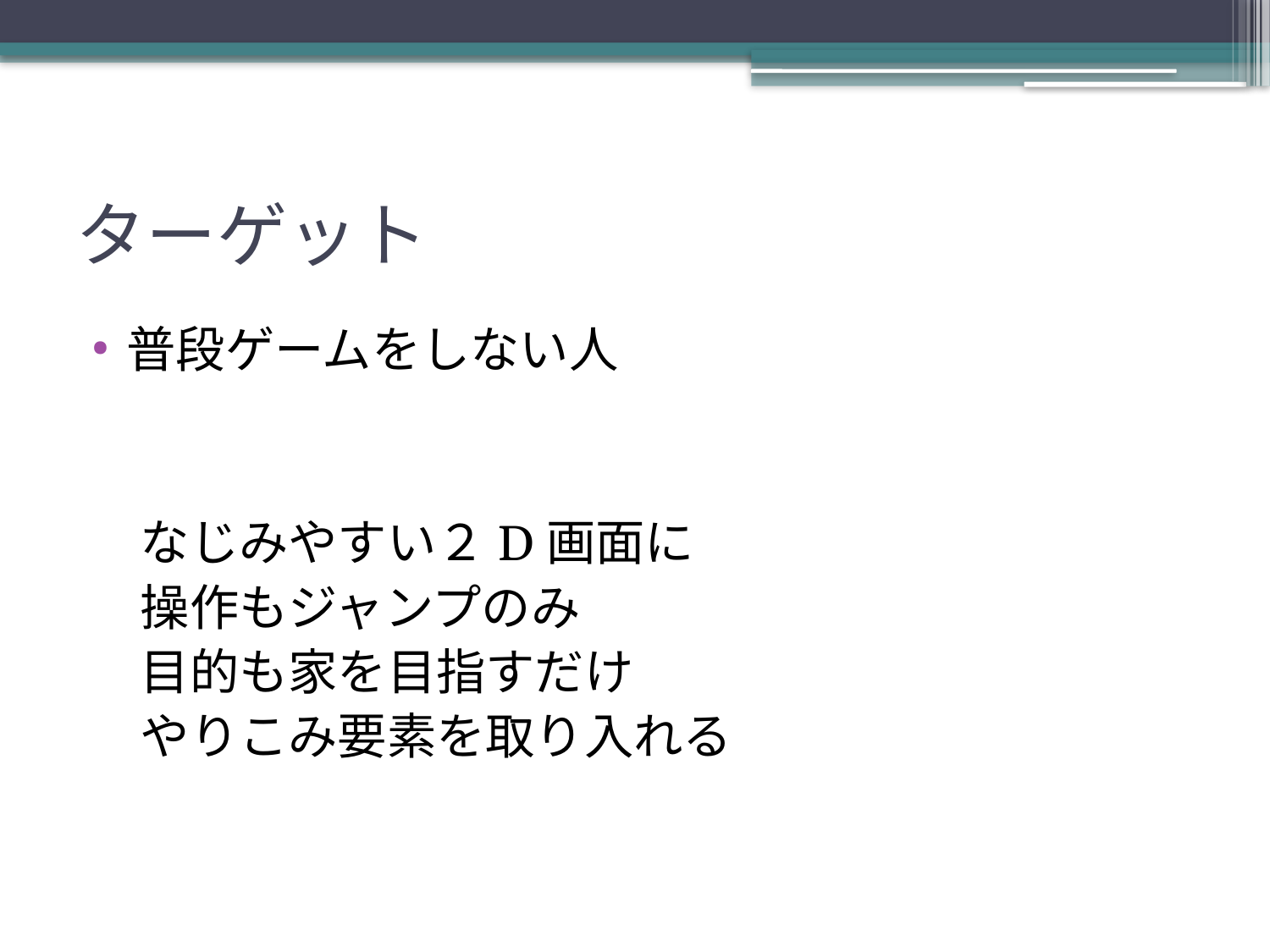

# ターゲット
普段ゲームをしない人

　なじみやすい２D画面に
　操作もジャンプのみ
　目的も家を目指すだけ
　やりこみ要素を取り入れる